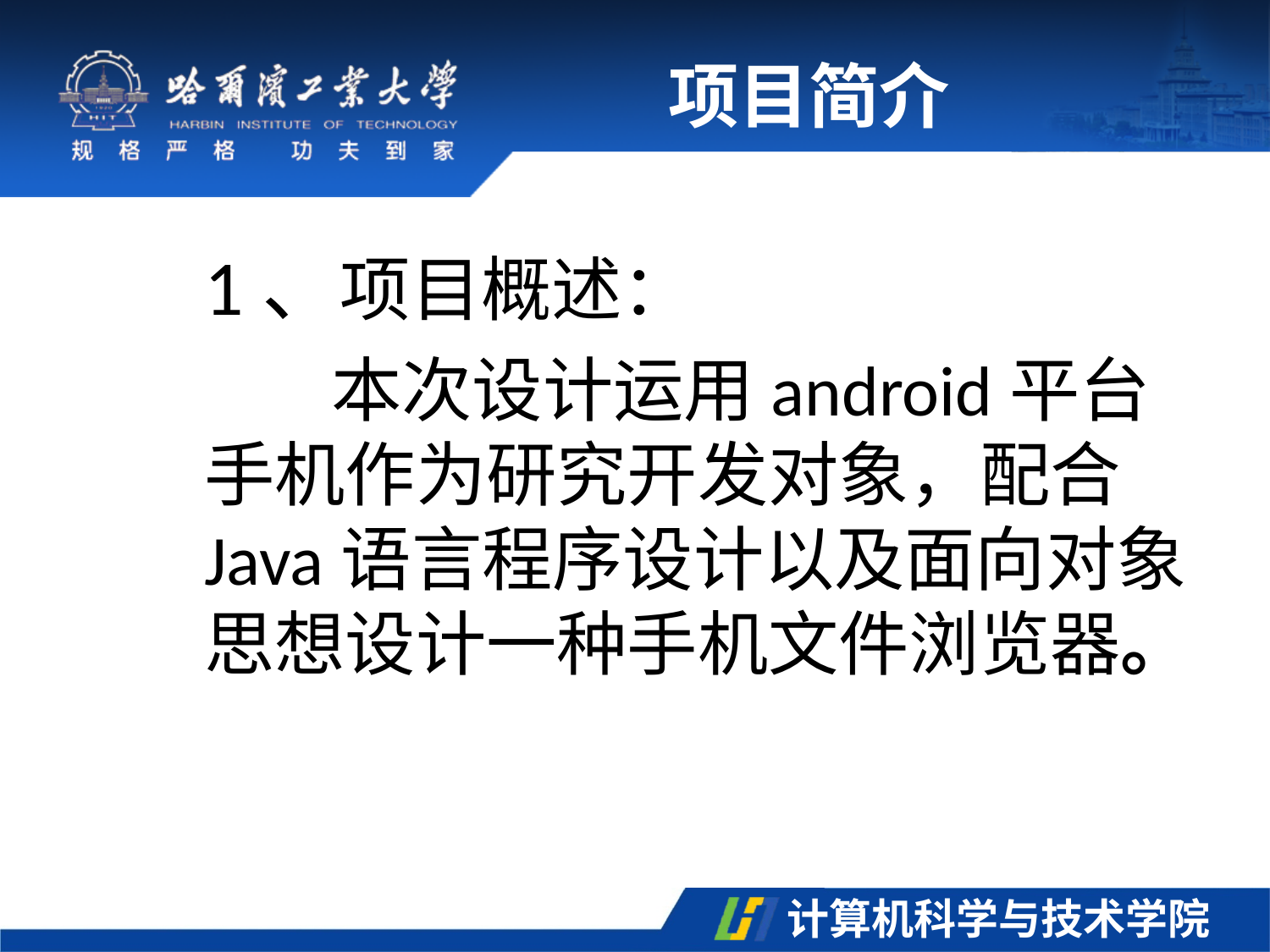

# 项目简介

1、项目概述：
	本次设计运用android平台手机作为研究开发对象，配合Java语言程序设计以及面向对象思想设计一种手机文件浏览器。